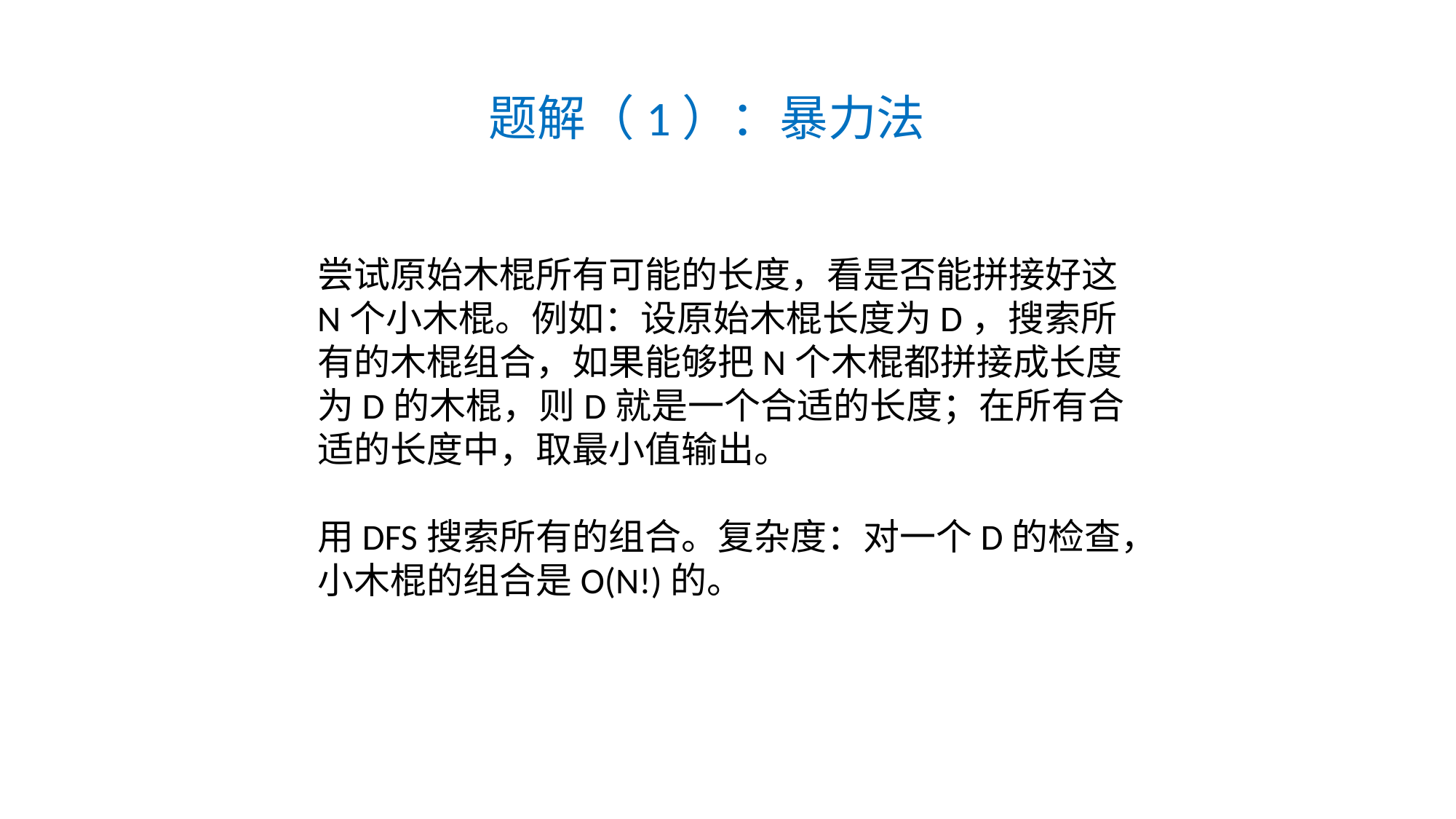

题解（1）：暴力法
尝试原始木棍所有可能的长度，看是否能拼接好这N个小木棍。例如：设原始木棍长度为D，搜索所有的木棍组合，如果能够把N个木棍都拼接成长度为D的木棍，则D就是一个合适的长度；在所有合适的长度中，取最小值输出。

用DFS搜索所有的组合。复杂度：对一个D的检查，小木棍的组合是O(N!)的。